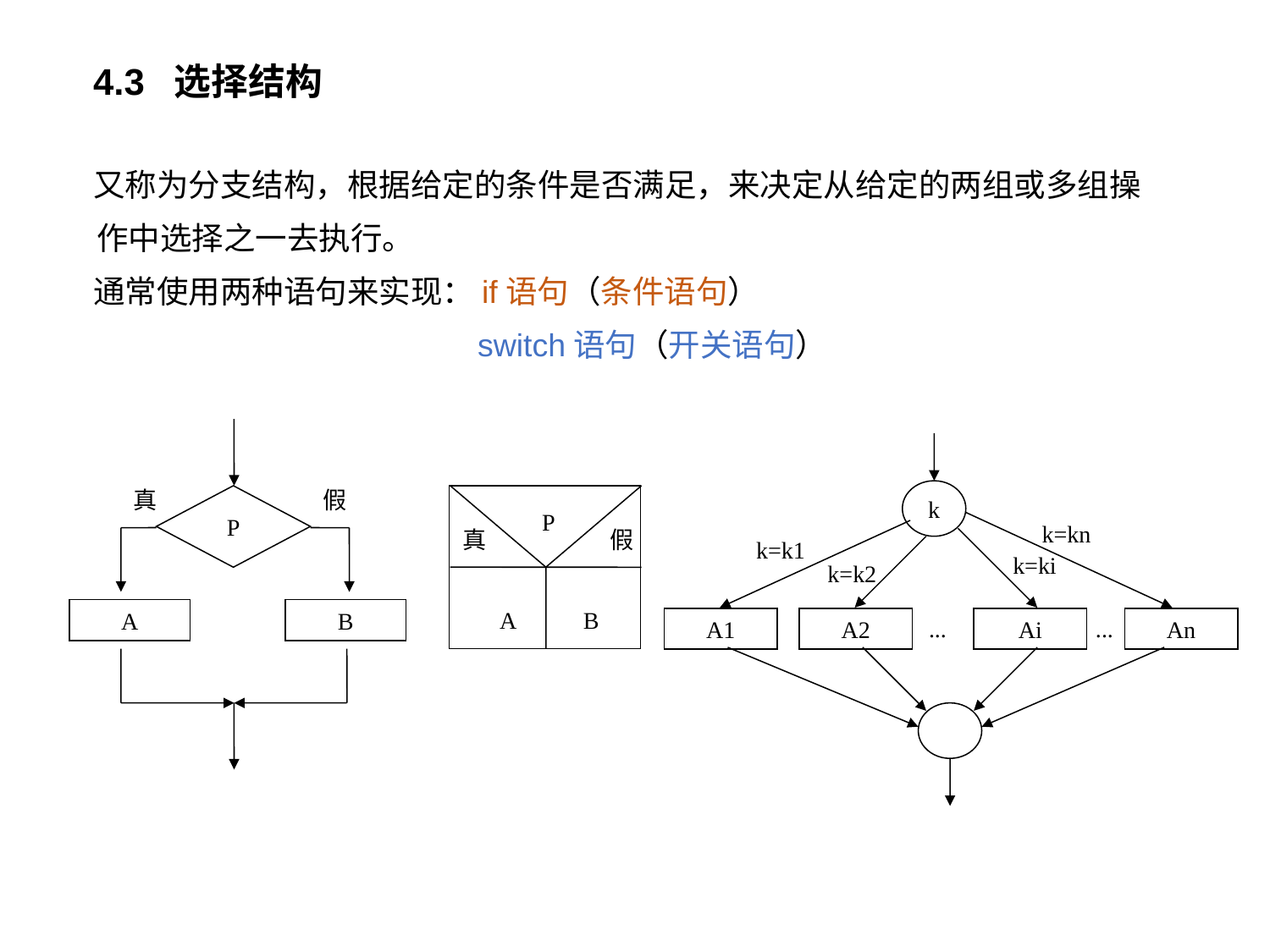

4.3  选择结构
又称为分支结构，根据给定的条件是否满足，来决定从给定的两组或多组操作中选择之一去执行。
通常使用两种语句来实现：if语句（条件语句）
				switch语句（开关语句）

真
假
P

A
B

P
真
假

A
B

k

k=kn

k=k1

k=ki
k=k2
...
...
A1
A2
Ai
An